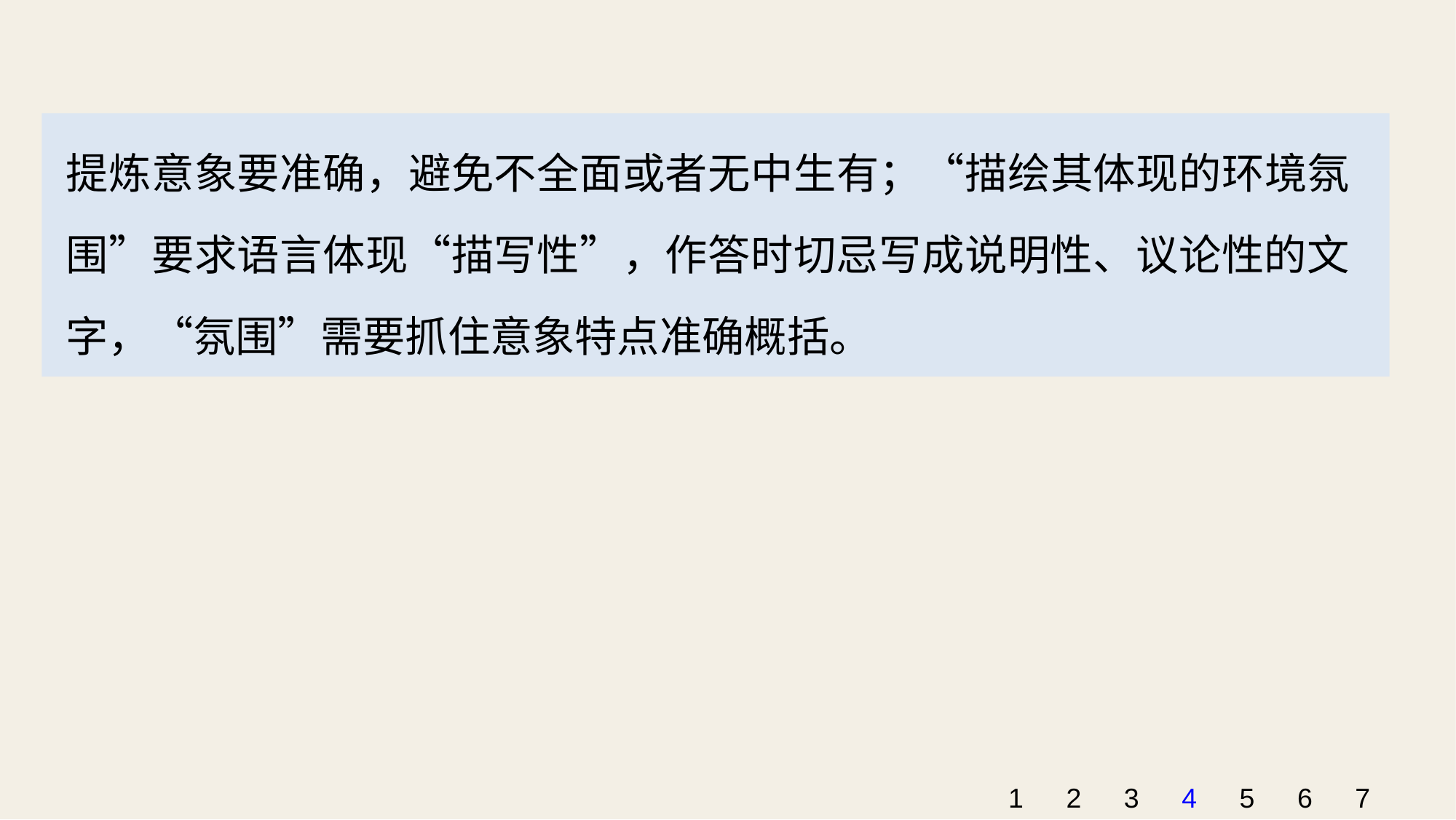

提炼意象要准确，避免不全面或者无中生有；“描绘其体现的环境氛围”要求语言体现“描写性”，作答时切忌写成说明性、议论性的文字，“氛围”需要抓住意象特点准确概括。

1
2
3
4
5
6
7